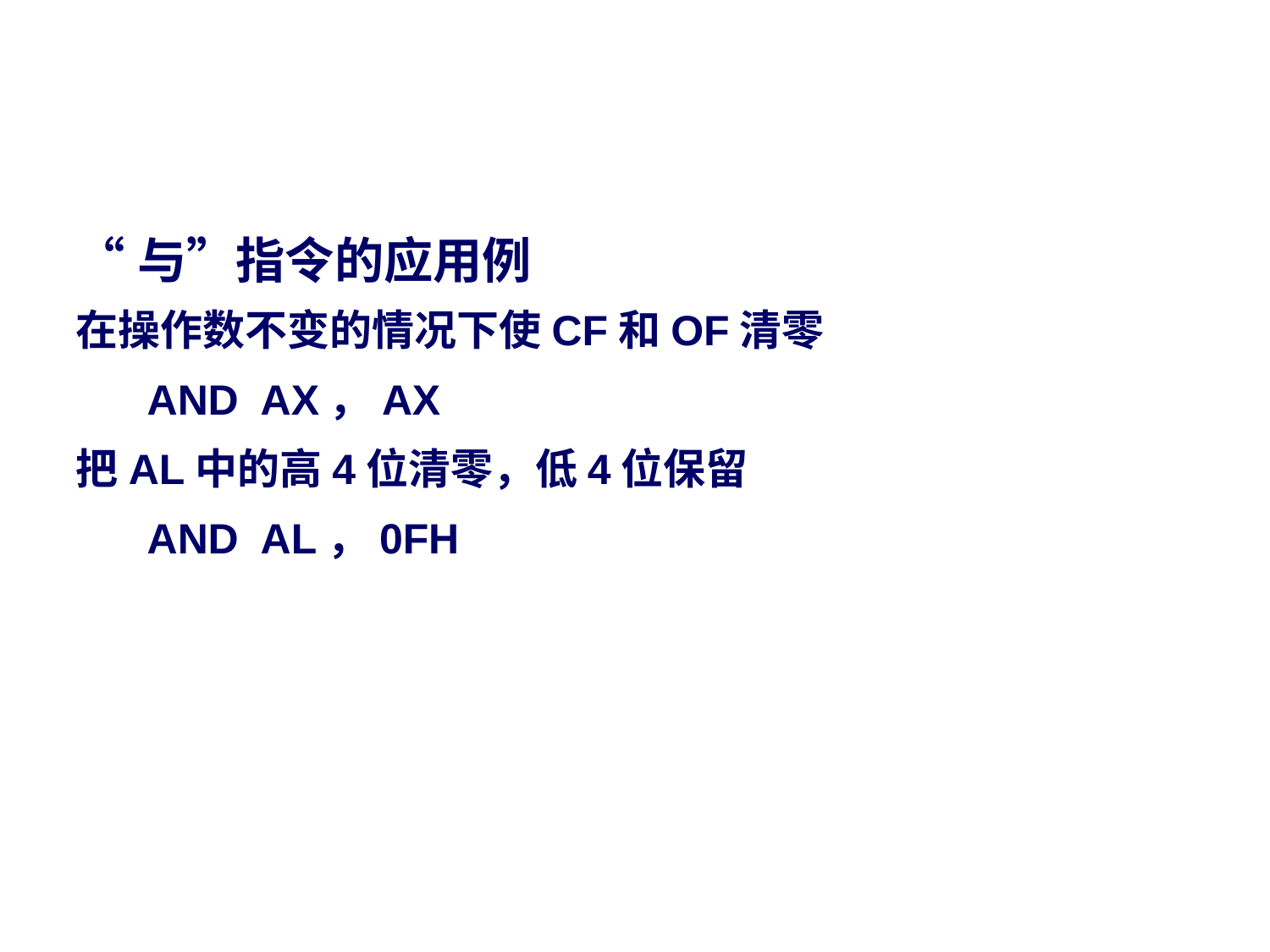

#
“与”指令的应用例
在操作数不变的情况下使CF和OF清零
      AND  AX，AX
把AL中的高4位清零，低4位保留
      AND  AL，0FH